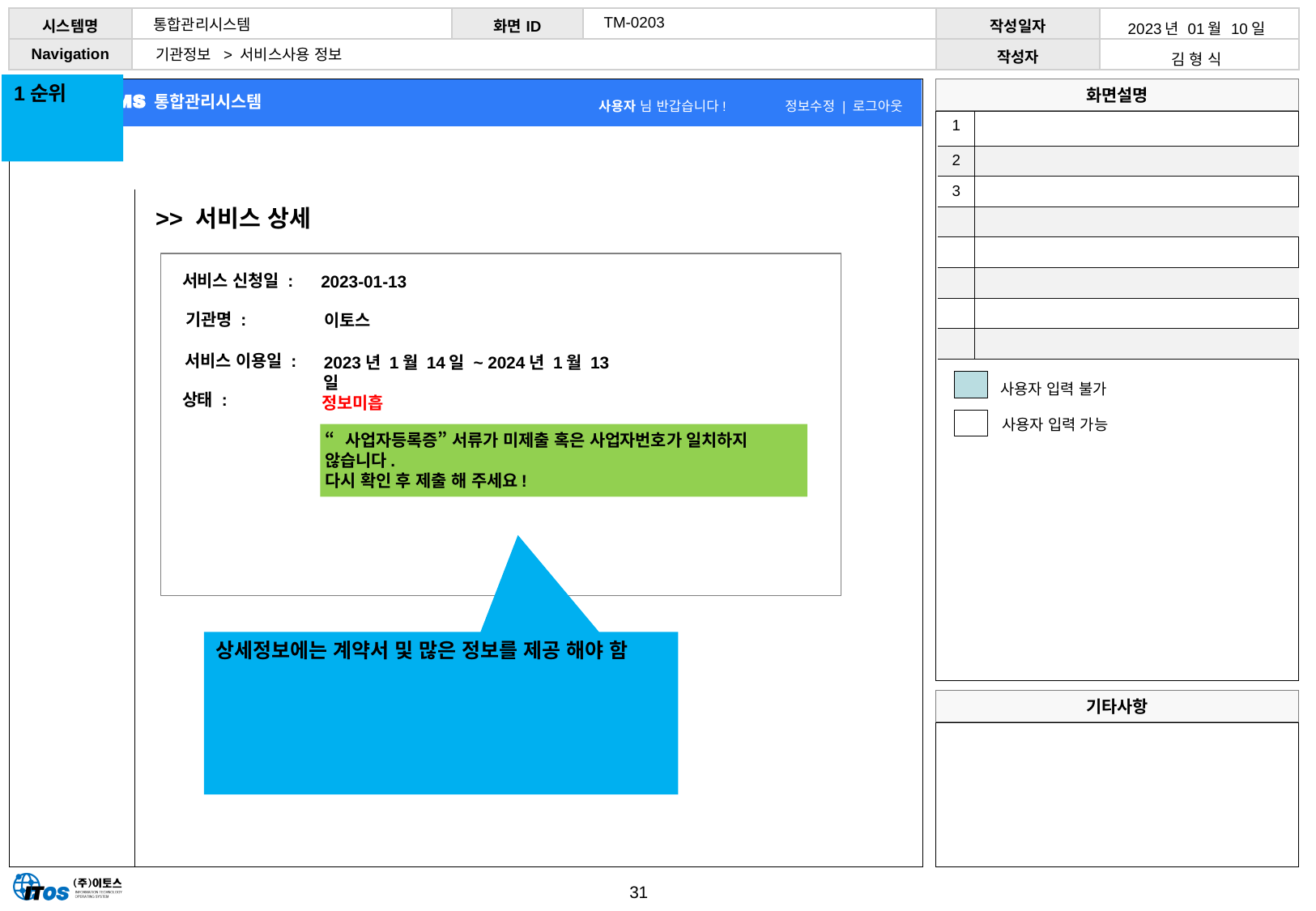

TM-0203
통합관리시스템
| 2023년 01월 10일 |
| --- |
| 김 형 식 |
기관정보  > 서비스사용 정보
1순위
| 1 |  |
| --- | --- |
| 2 |  |
| 3 |  |
|  |  |
|  |  |
|  |  |
|  |  |
|  |  |
>> 서비스 상세

서비스 신청일 :
2023-01-13
기관명 :
이토스
서비스 이용일 :
2023년 1월 14일 ~ 2024년 1월 13일

사용자 입력 불가
상태 :
정보미흡
사용자 입력 가능

“사업자등록증” 서류가 미제출 혹은 사업자번호가 일치하지 않습니다.
다시 확인 후 제출 해 주세요!
상세정보에는 계약서 및 많은 정보를 제공 해야 함